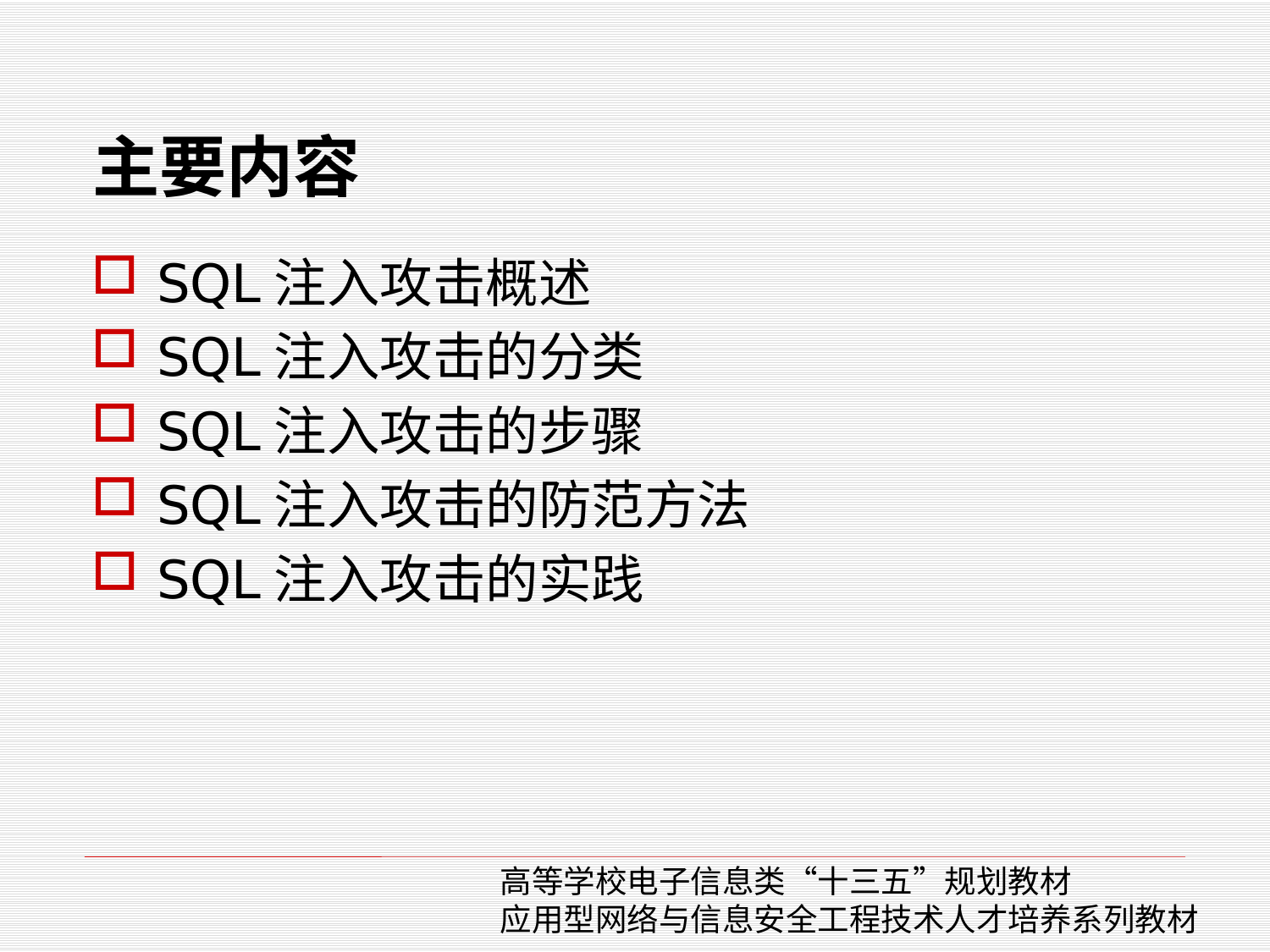

# 主要内容
SQL注入攻击概述
SQL注入攻击的分类
SQL注入攻击的步骤
SQL注入攻击的防范方法
SQL注入攻击的实践

高等学校电子信息类“十三五”规划教材
应用型网络与信息安全工程技术人才培养系列教材